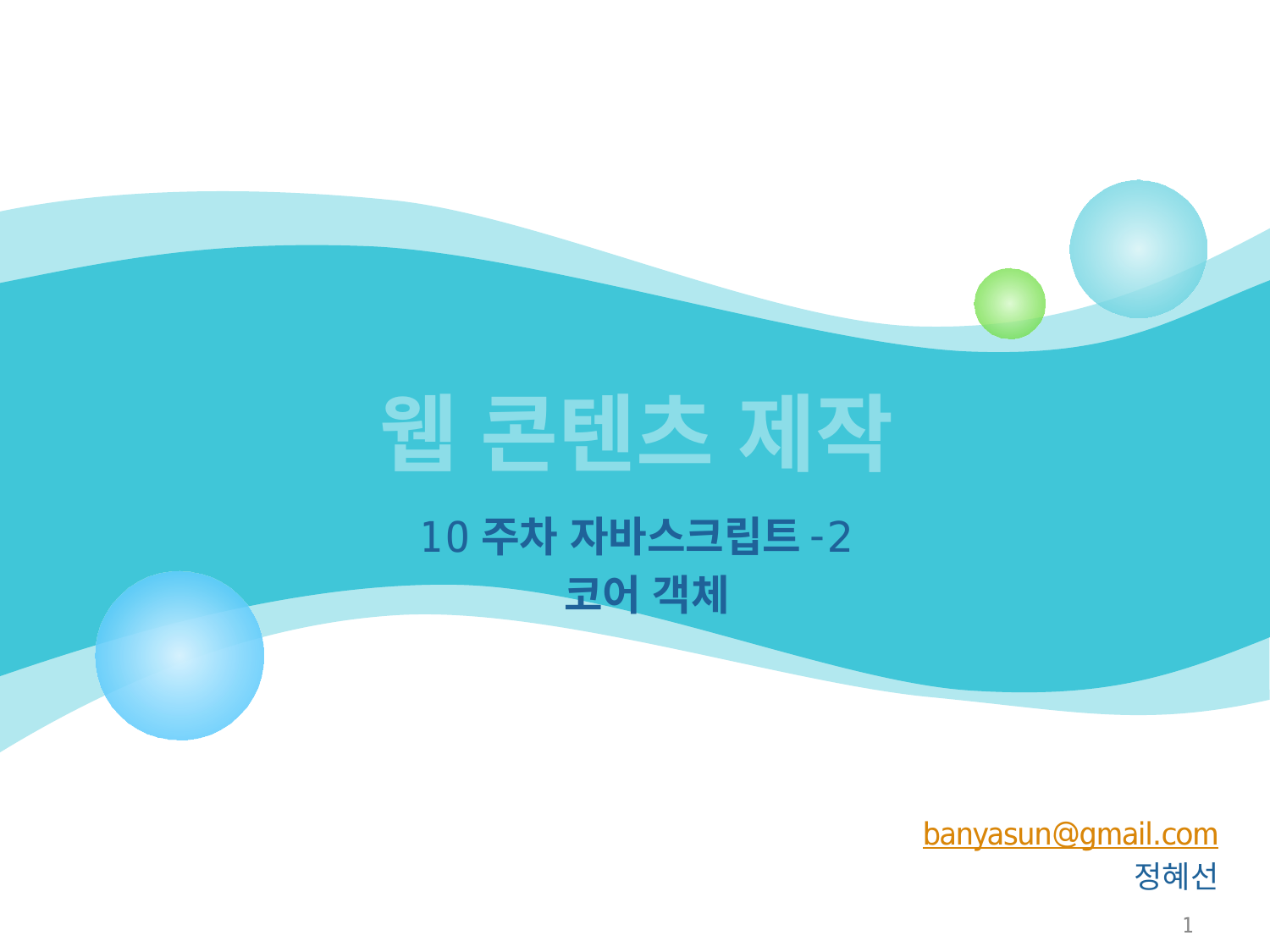

# 웹 콘텐츠 제작
10주차 자바스크립트-2
 코어 객체
banyasun@gmail.com
정혜선
1